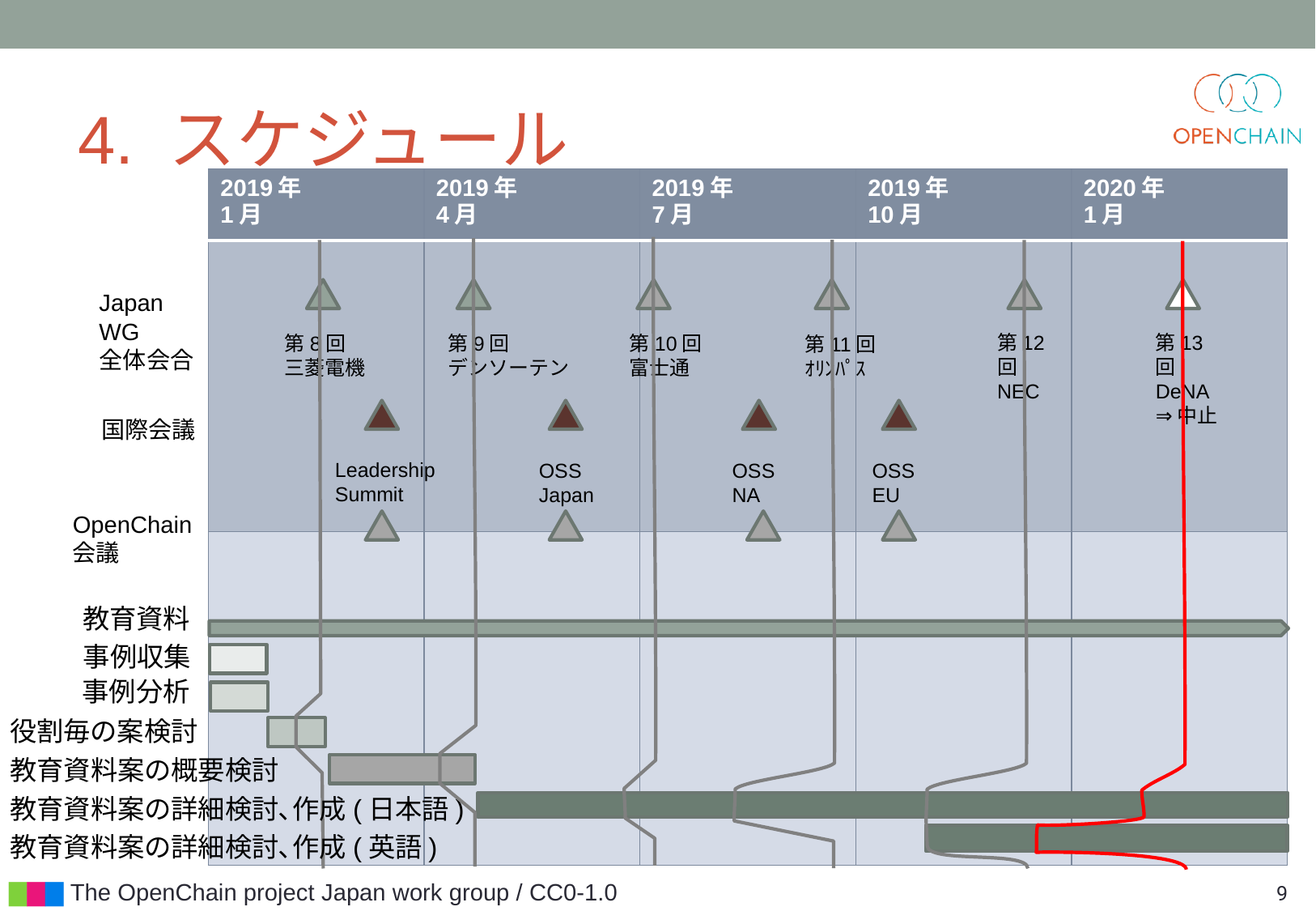

# 4. スケジュール
| 2019年 1月 | 2019年 4月 | 2019年 7月 | 2019年 10月 | 2020年 1月 |
| --- | --- | --- | --- | --- |
|  |  |  |  |  |
|  |  |  |  |  |

Japan
WG
全体会合
第13回
DeNA
⇒中止
第12回
NEC
第8回
三菱電機
第9回
デンソーテン
第10回
富士通
第11回
ｵﾘﾝﾊﾟｽ

国際会議
Leadership Summit
OSS Japan
OSS NA
OSS EU
OpenChain
会議

教育資料

事例収集

CC0-1.0
事例分析

役割毎の案検討

教育資料案の概要検討

教育資料案の詳細検討､作成(日本語)

教育資料案の詳細検討､作成(英語)

9